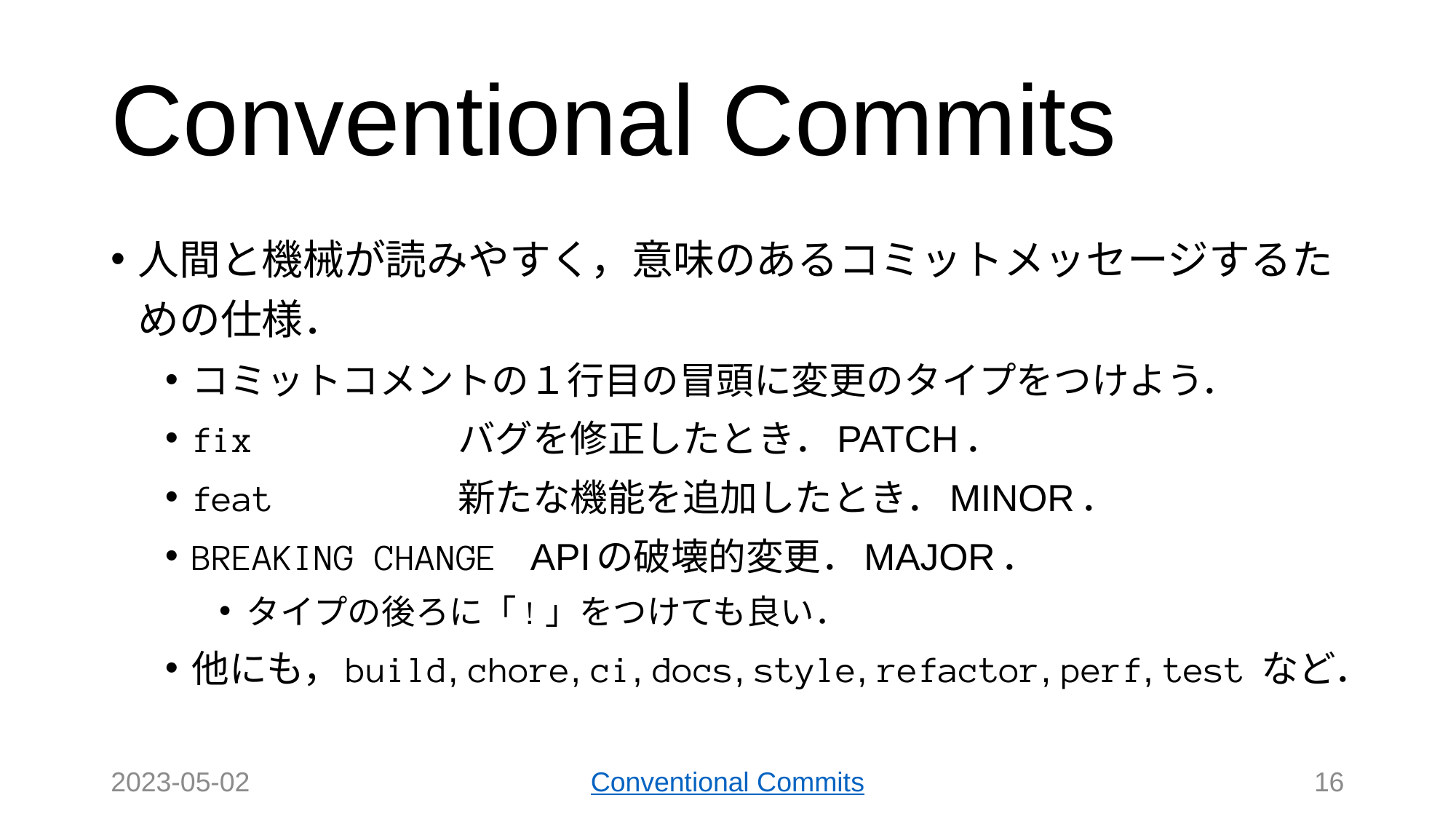

# Conventional Commits
人間と機械が読みやすく，意味のあるコミットメッセージするための仕様．
コミットコメントの１行目の冒頭に変更のタイプをつけよう．
fix	バグを修正したとき．PATCH．
feat	新たな機能を追加したとき．MINOR．
BREAKING CHANGE	APIの破壊的変更．MAJOR．
タイプの後ろに「!」をつけても良い．
他にも，build, chore, ci, docs, style, refactor, perf, test など．
2023-05-02
Conventional Commits
16